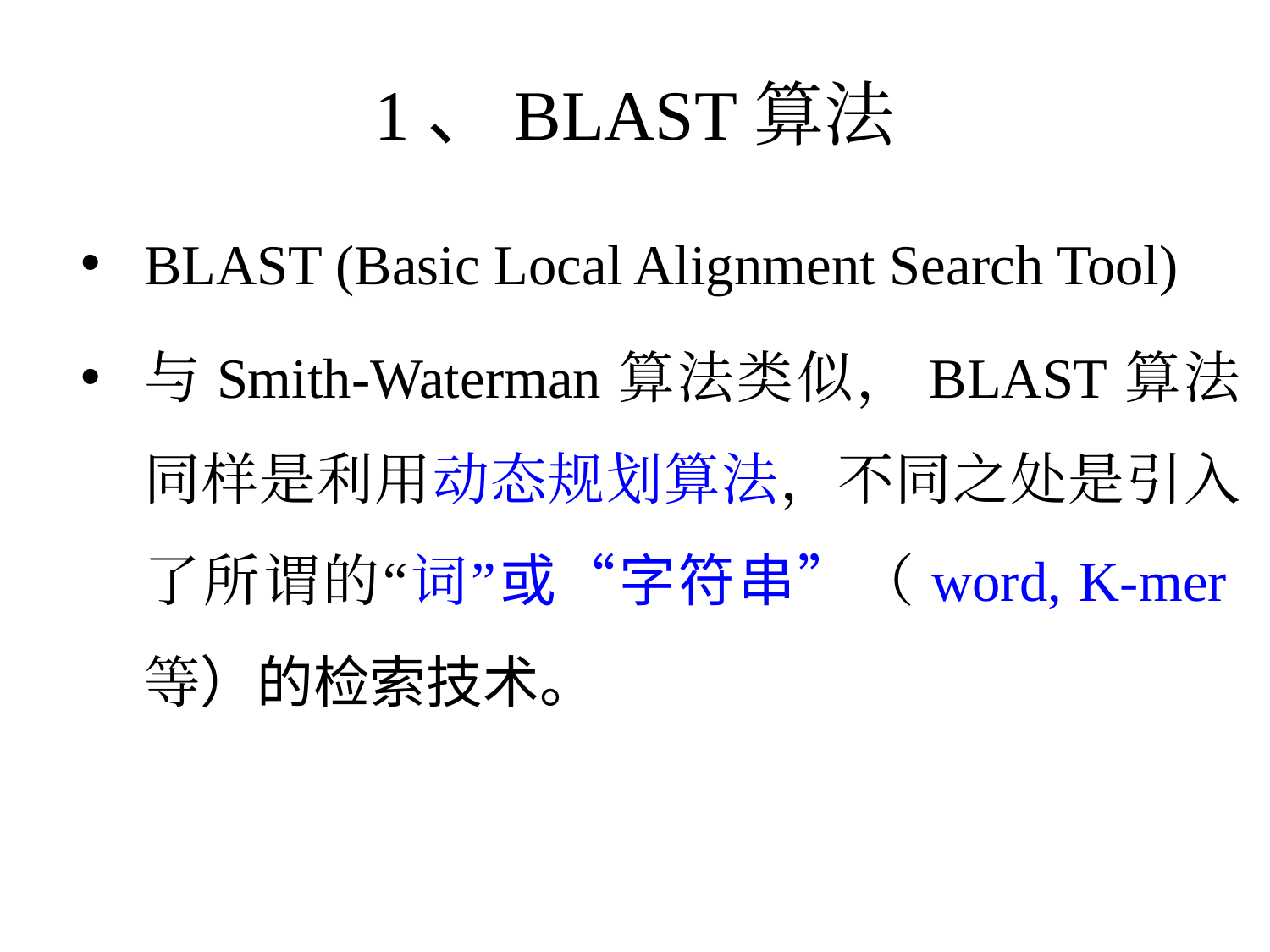

# 1、BLAST算法
BLAST (Basic Local Alignment Search Tool)
与Smith-Waterman算法类似，BLAST算法同样是利用动态规划算法，不同之处是引入了所谓的“词”或“字符串”（word, K-mer等）的检索技术。